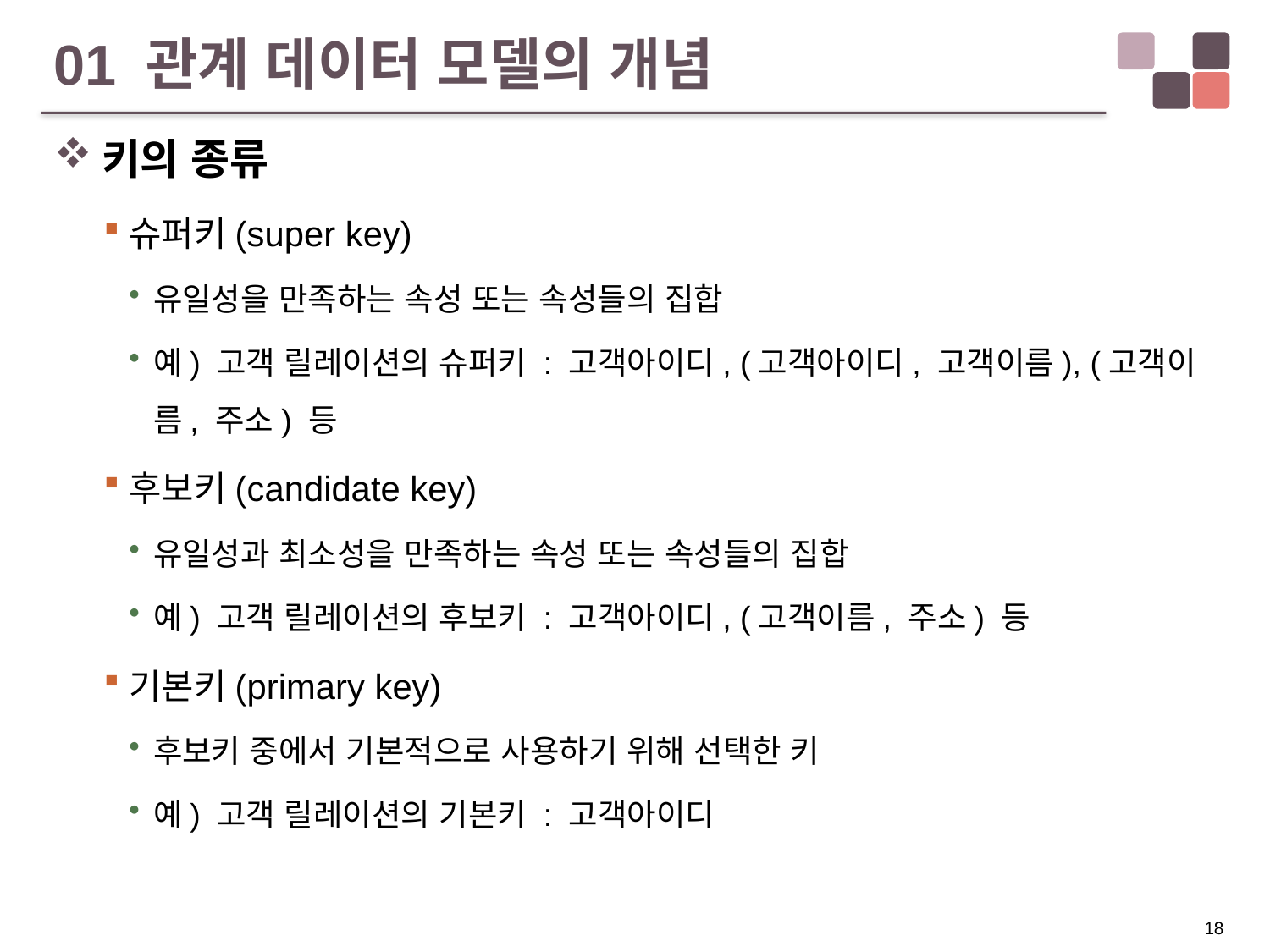

# 01 관계 데이터 모델의 개념
키의 종류
슈퍼키(super key)
유일성을 만족하는 속성 또는 속성들의 집합
예) 고객 릴레이션의 슈퍼키 : 고객아이디, (고객아이디, 고객이름), (고객이름, 주소) 등
후보키(candidate key)
유일성과 최소성을 만족하는 속성 또는 속성들의 집합
예) 고객 릴레이션의 후보키 : 고객아이디, (고객이름, 주소) 등
기본키(primary key)
후보키 중에서 기본적으로 사용하기 위해 선택한 키
예) 고객 릴레이션의 기본키 : 고객아이디